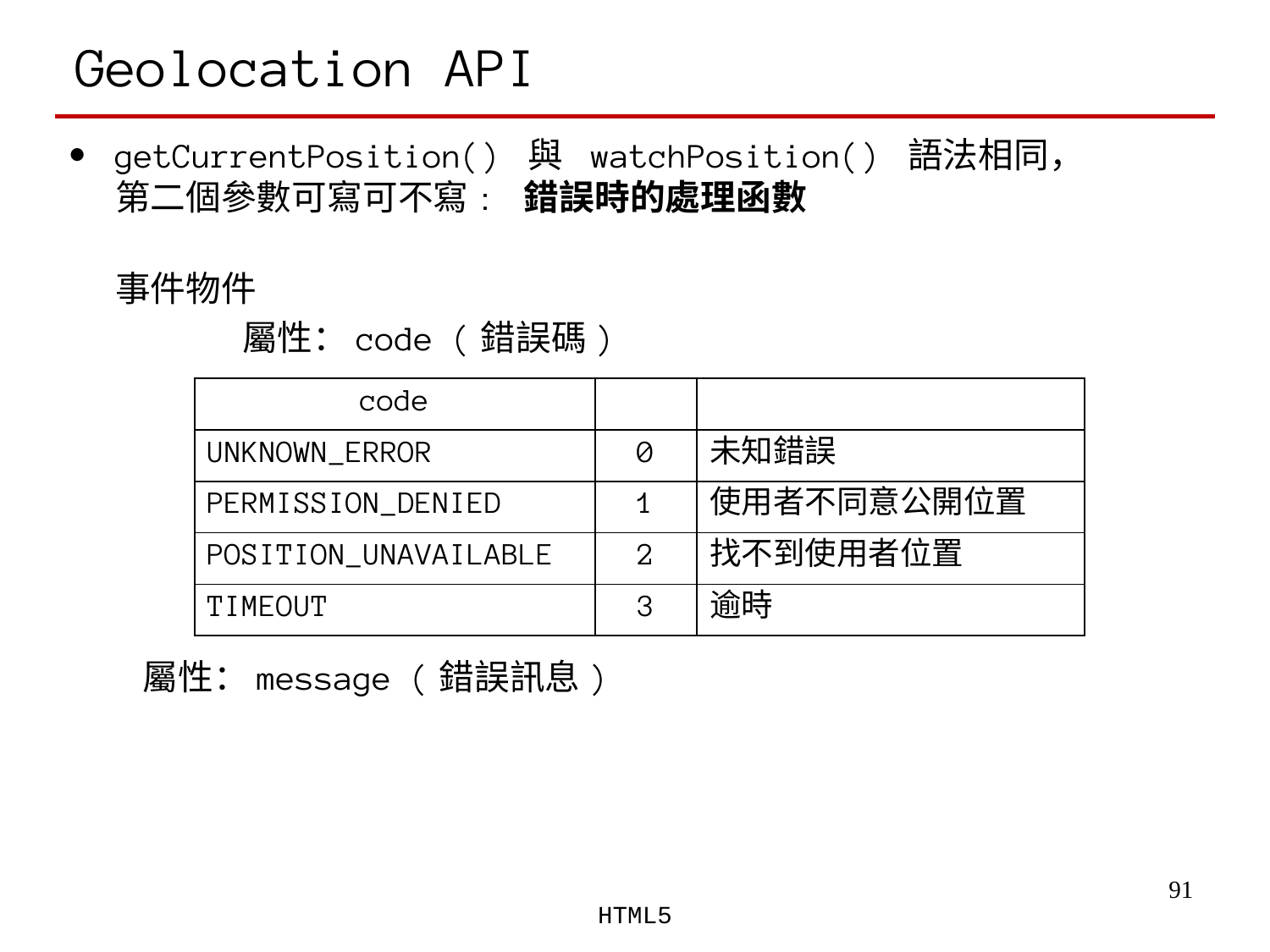

# Geolocation API
getCurrentPosition() 與 watchPosition() 語法相同，
第二個參數可寫可不寫: 錯誤時的處理函數
事件物件
		屬性：code (錯誤碼)
 屬性：message (錯誤訊息)

| code |  |  |
| --- | --- | --- |
| UNKNOWN\_ERROR | 0 | 未知錯誤 |
| PERMISSION\_DENIED | 1 | 使用者不同意公開位置 |
| POSITION\_UNAVAILABLE | 2 | 找不到使用者位置 |
| TIMEOUT | 3 | 逾時 |
91
HTML5